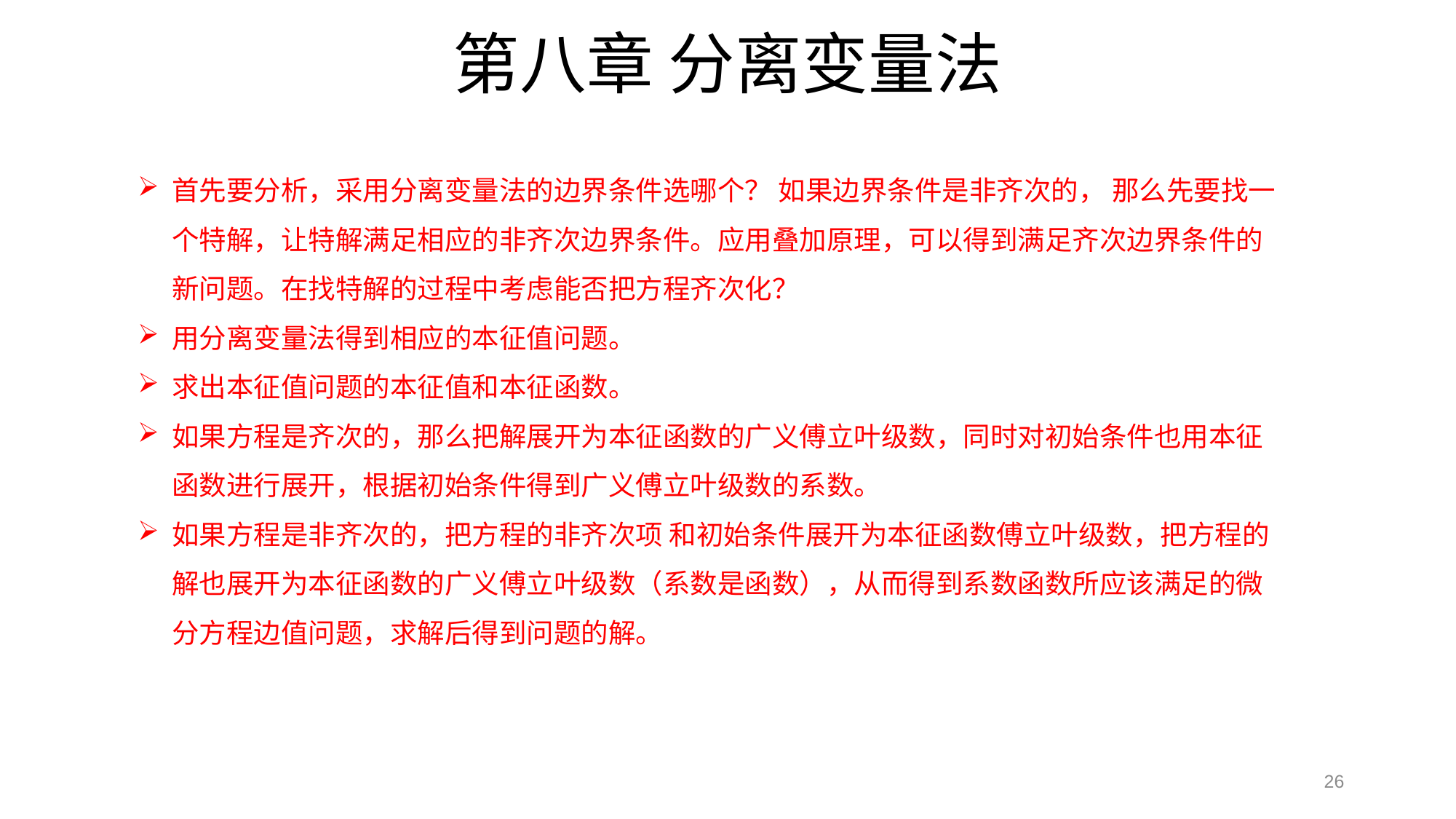

# 第八章 分离变量法
首先要分析，采用分离变量法的边界条件选哪个？ 如果边界条件是非齐次的， 那么先要找一个特解，让特解满足相应的非齐次边界条件。应用叠加原理，可以得到满足齐次边界条件的新问题。在找特解的过程中考虑能否把方程齐次化？
用分离变量法得到相应的本征值问题。
求出本征值问题的本征值和本征函数。
如果方程是齐次的，那么把解展开为本征函数的广义傅立叶级数，同时对初始条件也用本征函数进行展开，根据初始条件得到广义傅立叶级数的系数。
如果方程是非齐次的，把方程的非齐次项 和初始条件展开为本征函数傅立叶级数，把方程的解也展开为本征函数的广义傅立叶级数（系数是函数），从而得到系数函数所应该满足的微分方程边值问题，求解后得到问题的解。
26